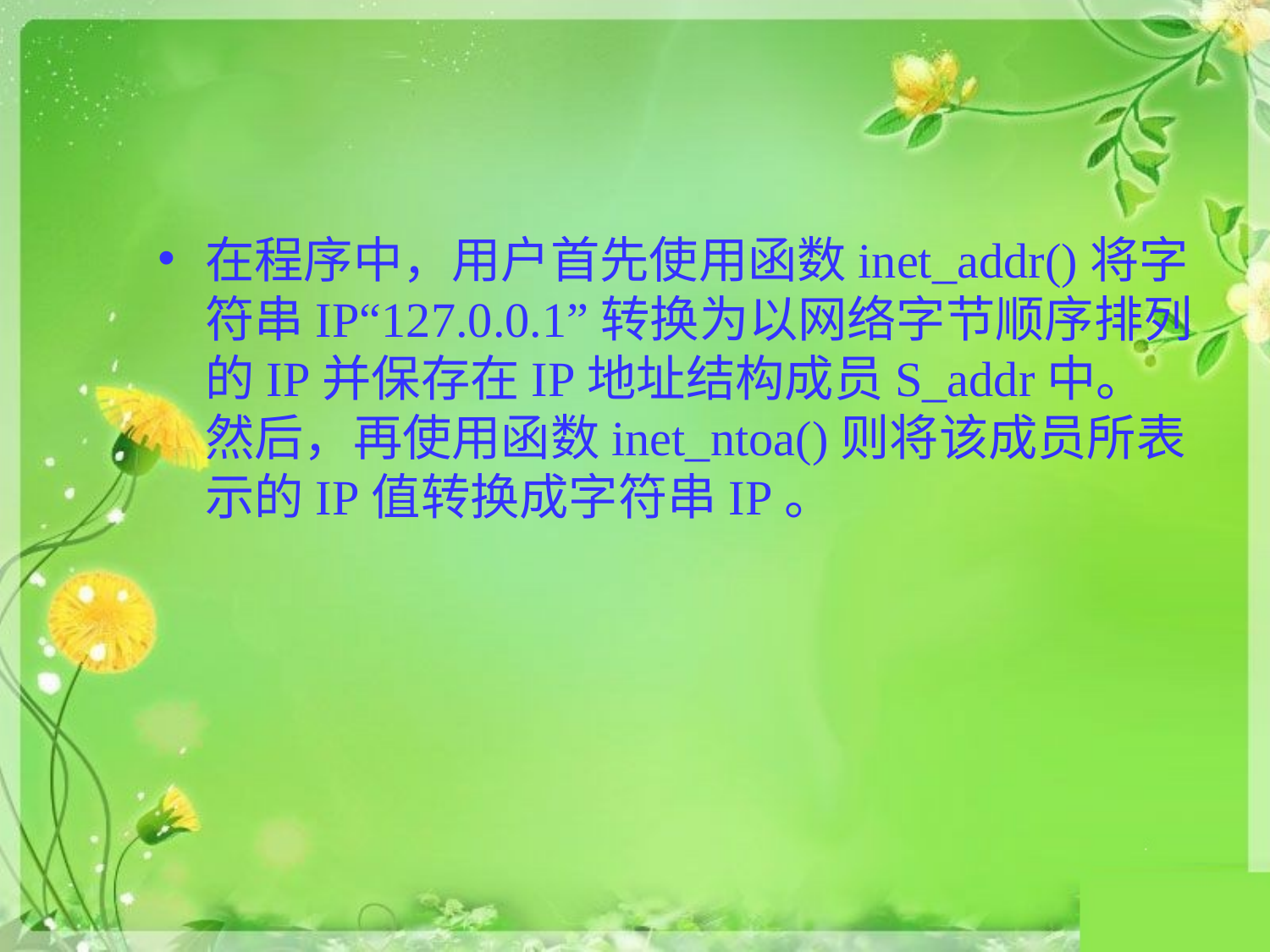

#
在程序中，用户首先使用函数inet_addr()将字符串IP“127.0.0.1”转换为以网络字节顺序排列的IP并保存在IP地址结构成员S_addr中。然后，再使用函数inet_ntoa()则将该成员所表示的IP值转换成字符串IP。